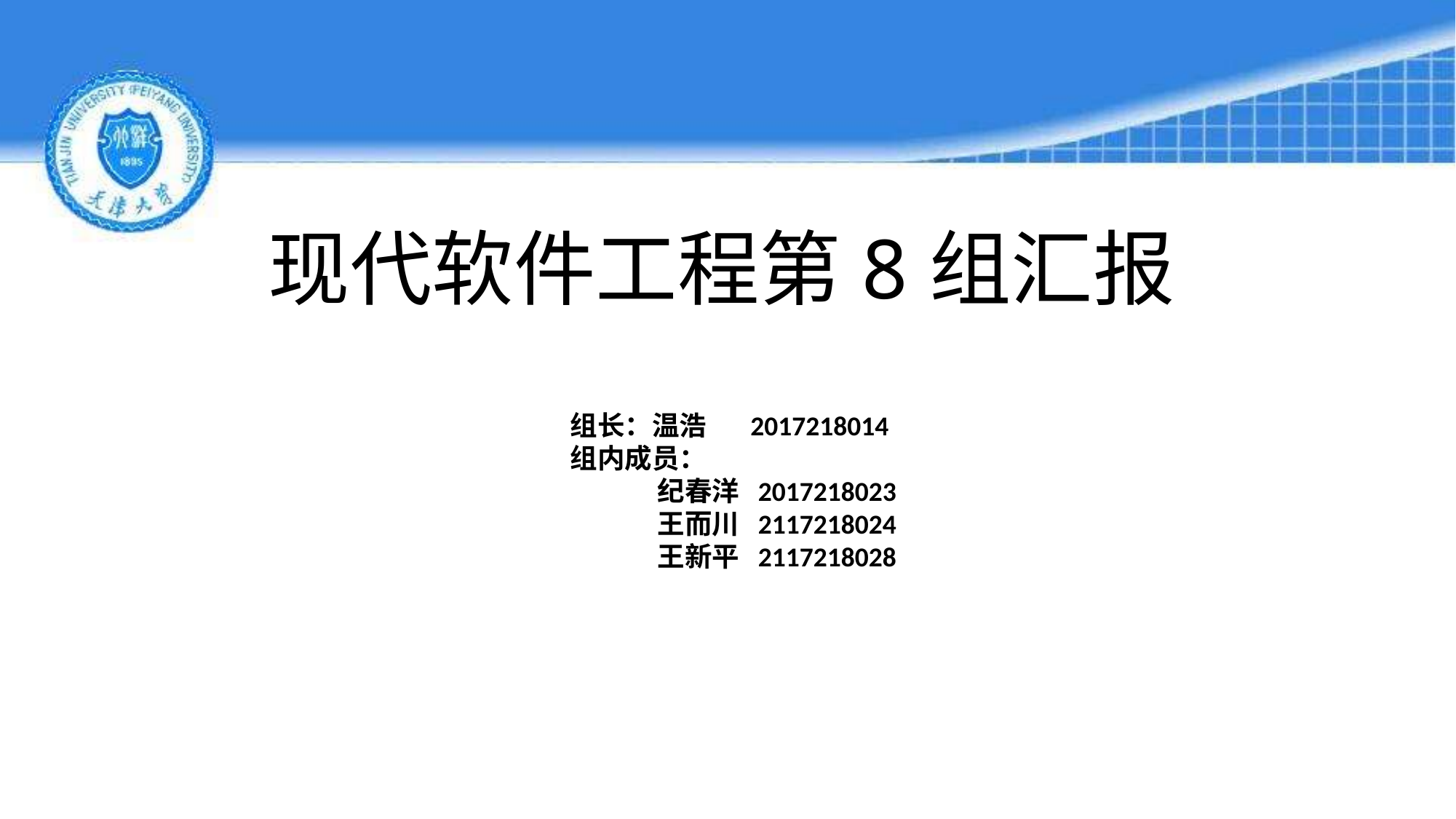

现代软件工程第8组汇报
组长：温浩      2017218014
组内成员：
             纪春洋  2017218023
             王而川  2117218024
             王新平  2117218028